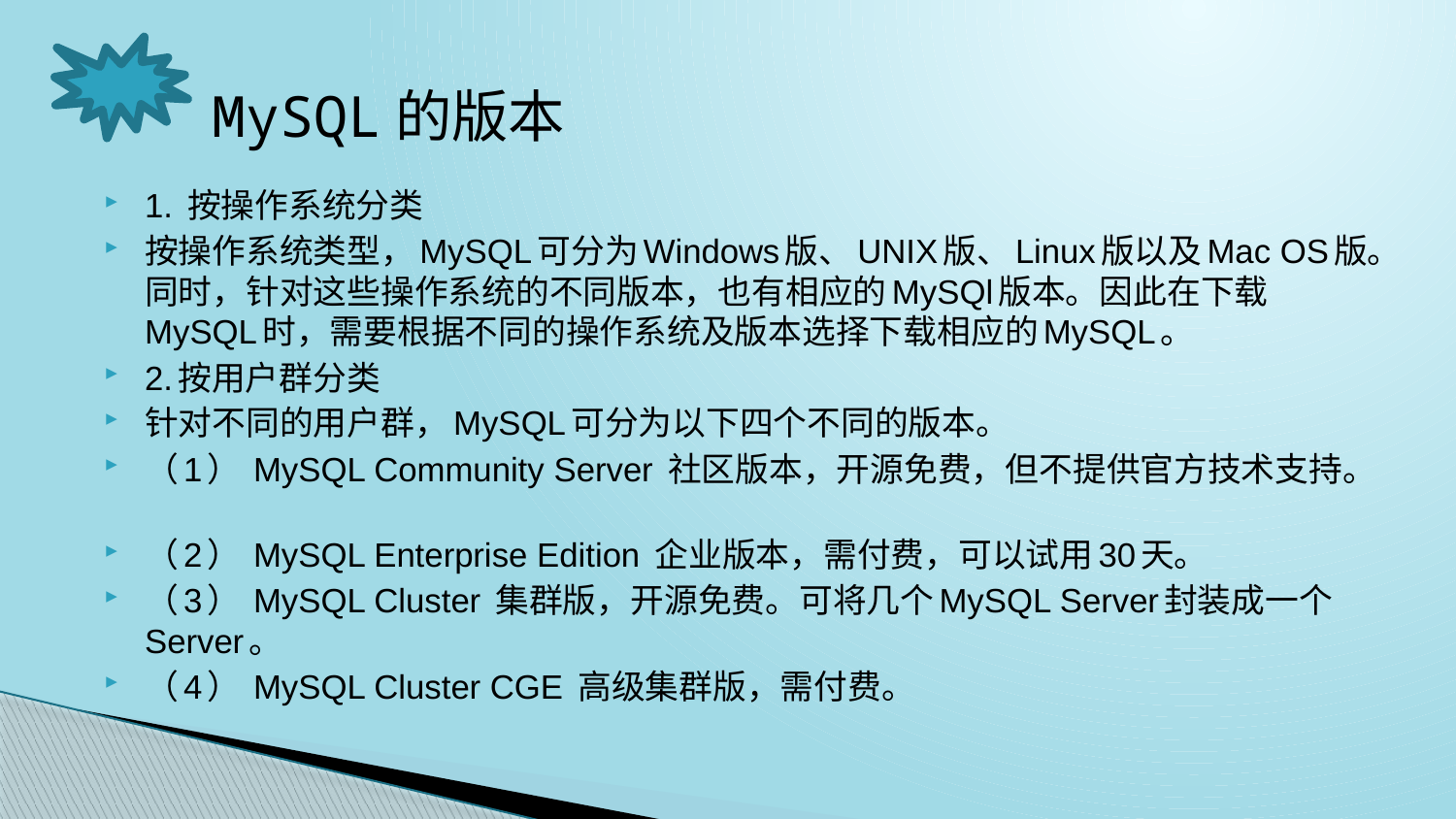

# MySQL的版本
1. 按操作系统分类
按操作系统类型，MySQL可分为Windows版、UNIX版、Linux版以及Mac OS版。同时，针对这些操作系统的不同版本，也有相应的MySQl版本。因此在下载MySQL时，需要根据不同的操作系统及版本选择下载相应的MySQL。
2.按用户群分类
针对不同的用户群，MySQL可分为以下四个不同的版本。
（1） MySQL Community Server 社区版本，开源免费，但不提供官方技术支持。
（2） MySQL Enterprise Edition 企业版本，需付费，可以试用30天。
（3） MySQL Cluster 集群版，开源免费。可将几个MySQL Server封装成一个Server。
（4） MySQL Cluster CGE 高级集群版，需付费。

6